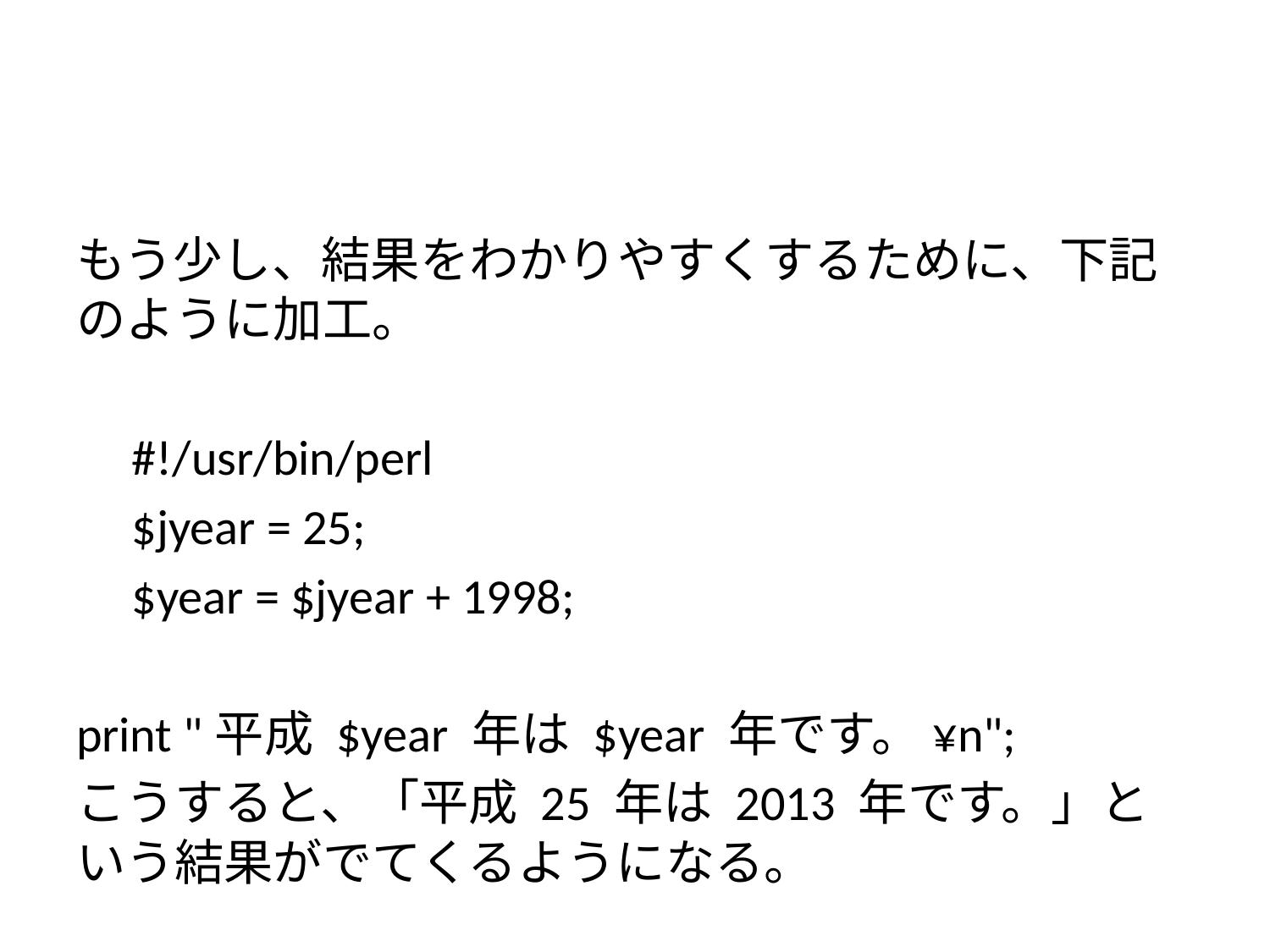

#
もう少し、結果をわかりやすくするために、下記のように加工。

#!/usr/bin/perl
$jyear = 25;
$year = $jyear + 1998;

print "平成 $year 年は $year 年です。¥n";
こうすると、「平成 25 年は 2013 年です。」という結果がでてくるようになる。